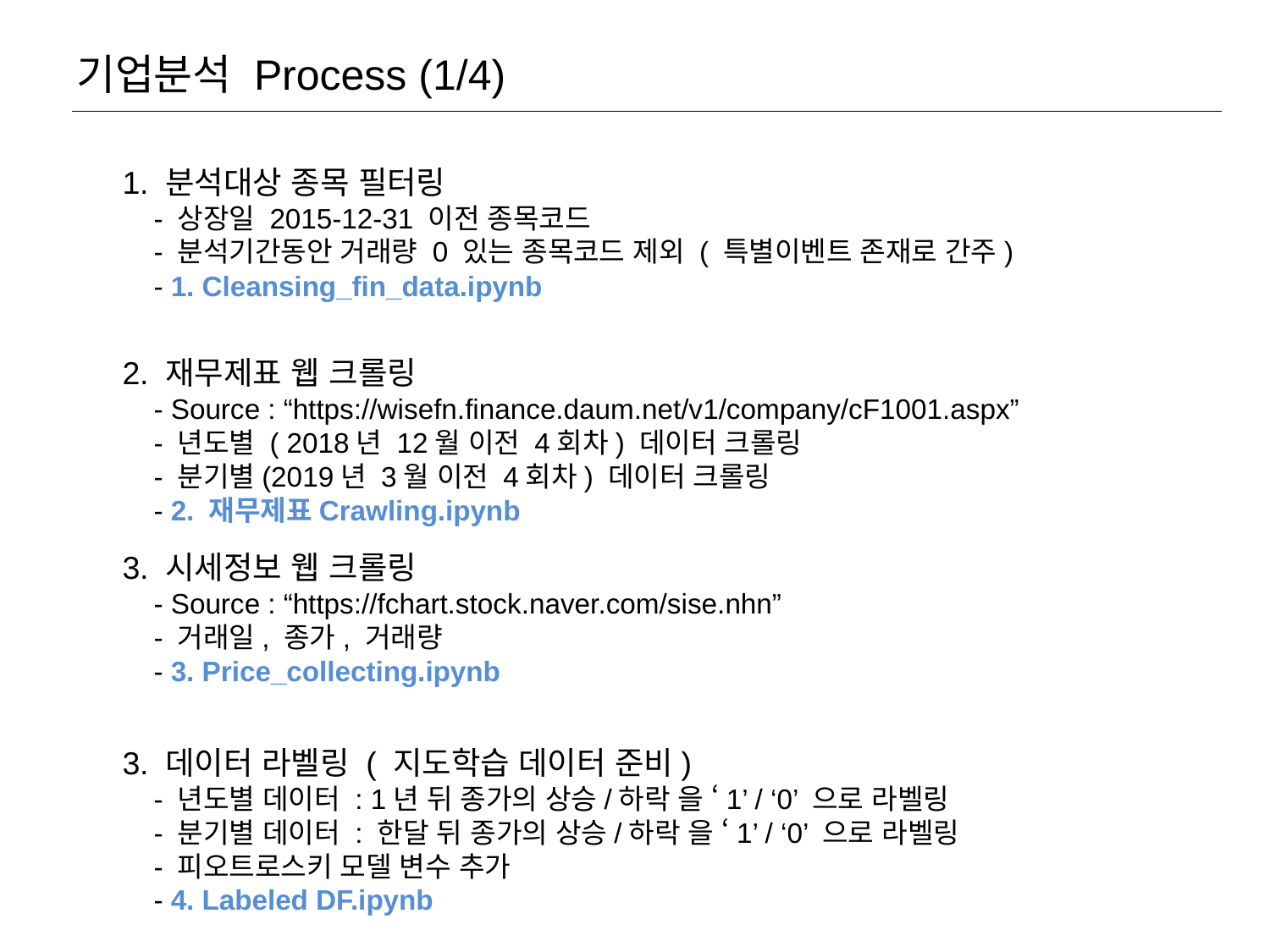

# 기업분석 Process (1/4)
1. 분석대상 종목 필터링
    - 상장일 2015-12-31 이전 종목코드
    - 분석기간동안 거래량 0 있는 종목코드 제외 ( 특별이벤트 존재로 간주)
    - 1. Cleansing_fin_data.ipynb
2. 재무제표 웹 크롤링
    - Source : “https://wisefn.finance.daum.net/v1/company/cF1001.aspx”
    - 년도별 ( 2018년 12월 이전 4회차) 데이터 크롤링
    - 분기별(2019년 3월 이전 4회차) 데이터 크롤링
    - 2. 재무제표Crawling.ipynb
3. 시세정보 웹 크롤링
    - Source : “https://fchart.stock.naver.com/sise.nhn”
    - 거래일, 종가, 거래량
    - 3. Price_collecting.ipynb
3. 데이터 라벨링 ( 지도학습 데이터 준비)
    - 년도별 데이터 : 1년 뒤 종가의 상승/하락 을 ‘1’ / ‘0’ 으로 라벨링
    - 분기별 데이터 : 한달 뒤 종가의 상승/하락 을 ‘1’ / ‘0’ 으로 라벨링
    - 피오트로스키 모델 변수 추가
    - 4. Labeled DF.ipynb